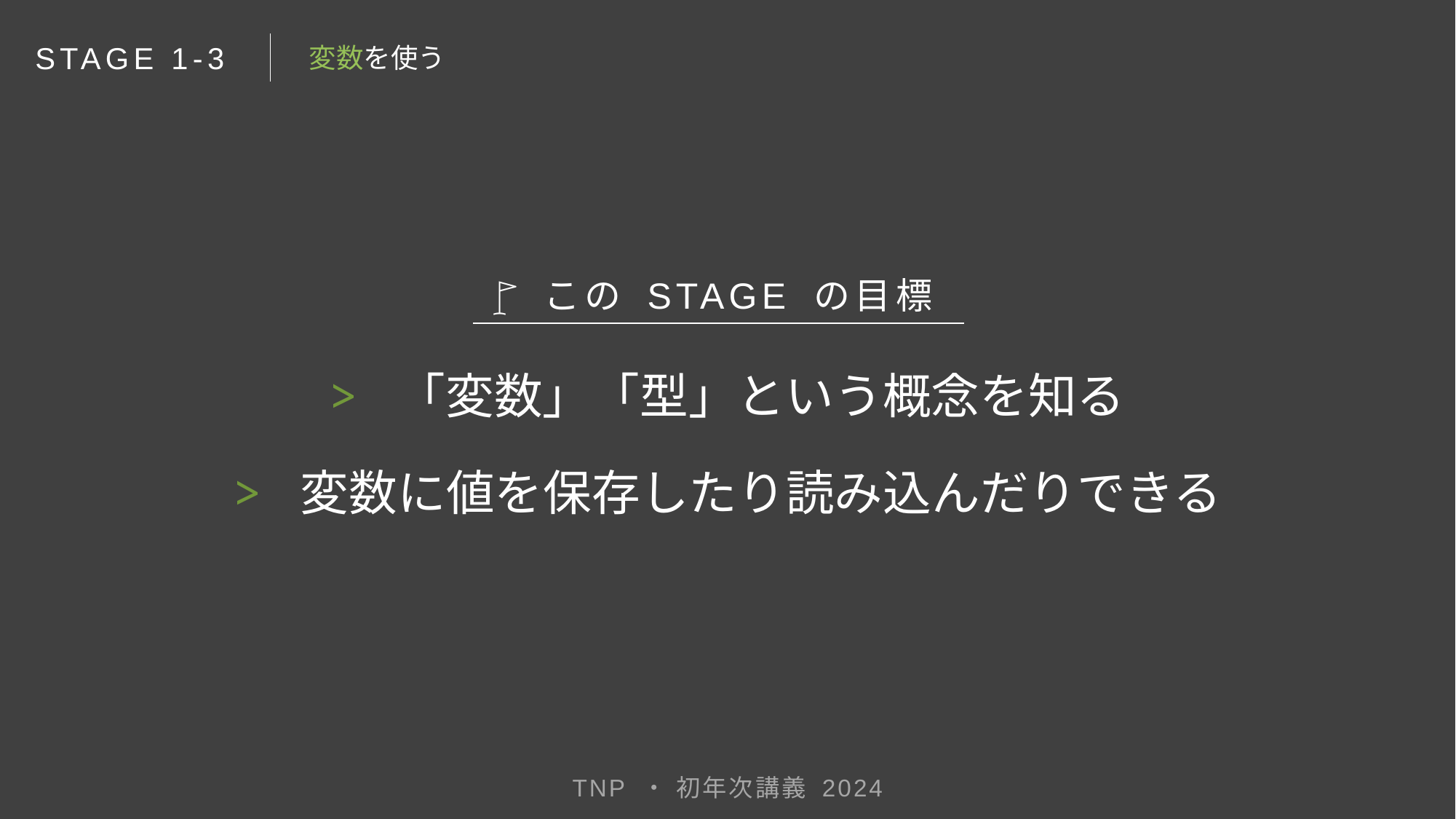

STAGE 1-3
変数を使う
🚩 この STAGE の目標
>  「変数」「型」という概念を知る
>  変数に値を保存したり読み込んだりできる